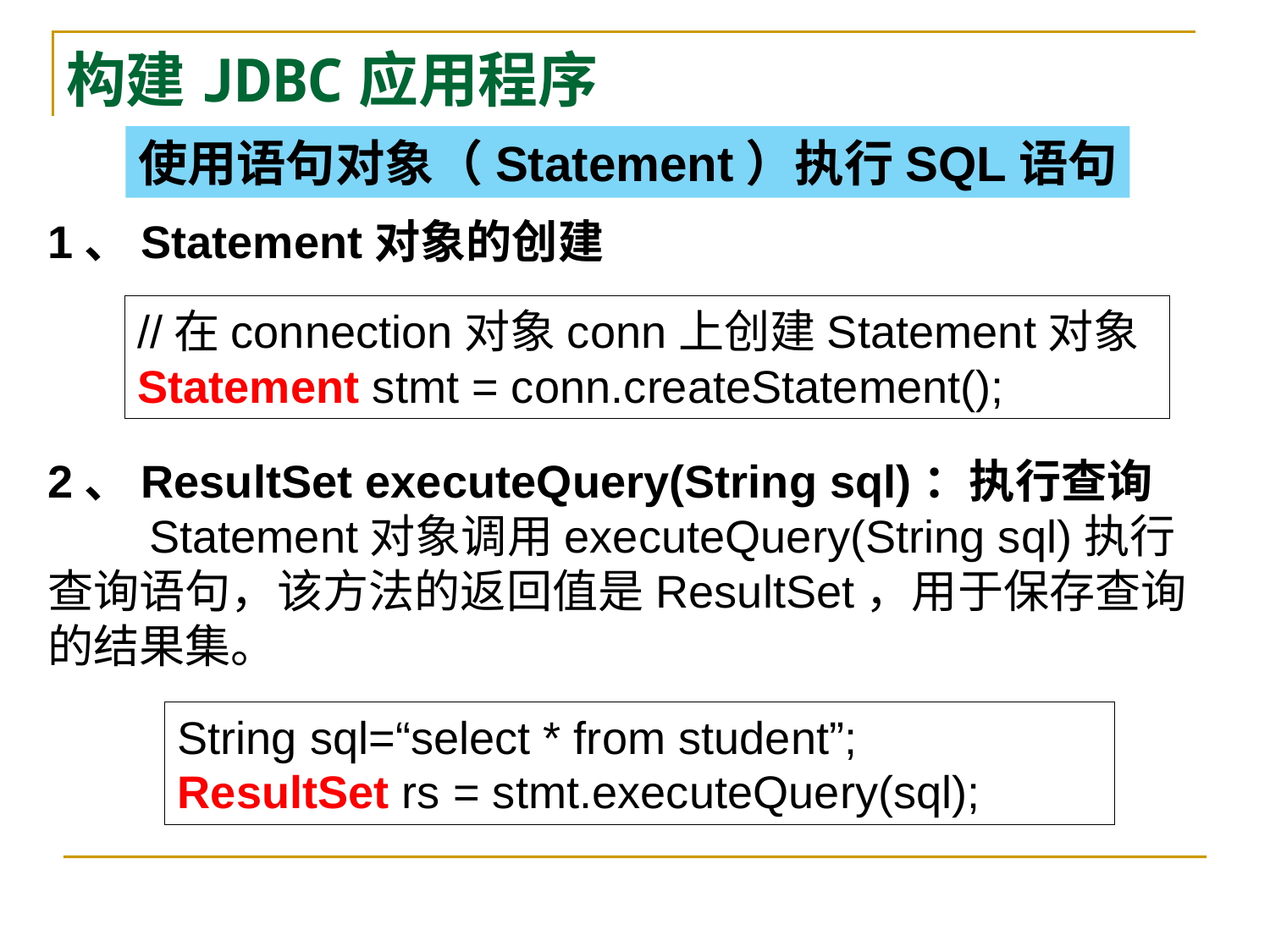

# 构建JDBC应用程序
使用语句对象（Statement）执行SQL语句
1、Statement对象的创建

//在connection对象conn上创建Statement对象
Statement stmt = conn.createStatement();
2、ResultSet executeQuery(String sql)：执行查询
        Statement对象调用executeQuery(String sql)执行查询语句，该方法的返回值是ResultSet，用于保存查询的结果集。
String sql=“select * from student”;
ResultSet rs = stmt.executeQuery(sql);